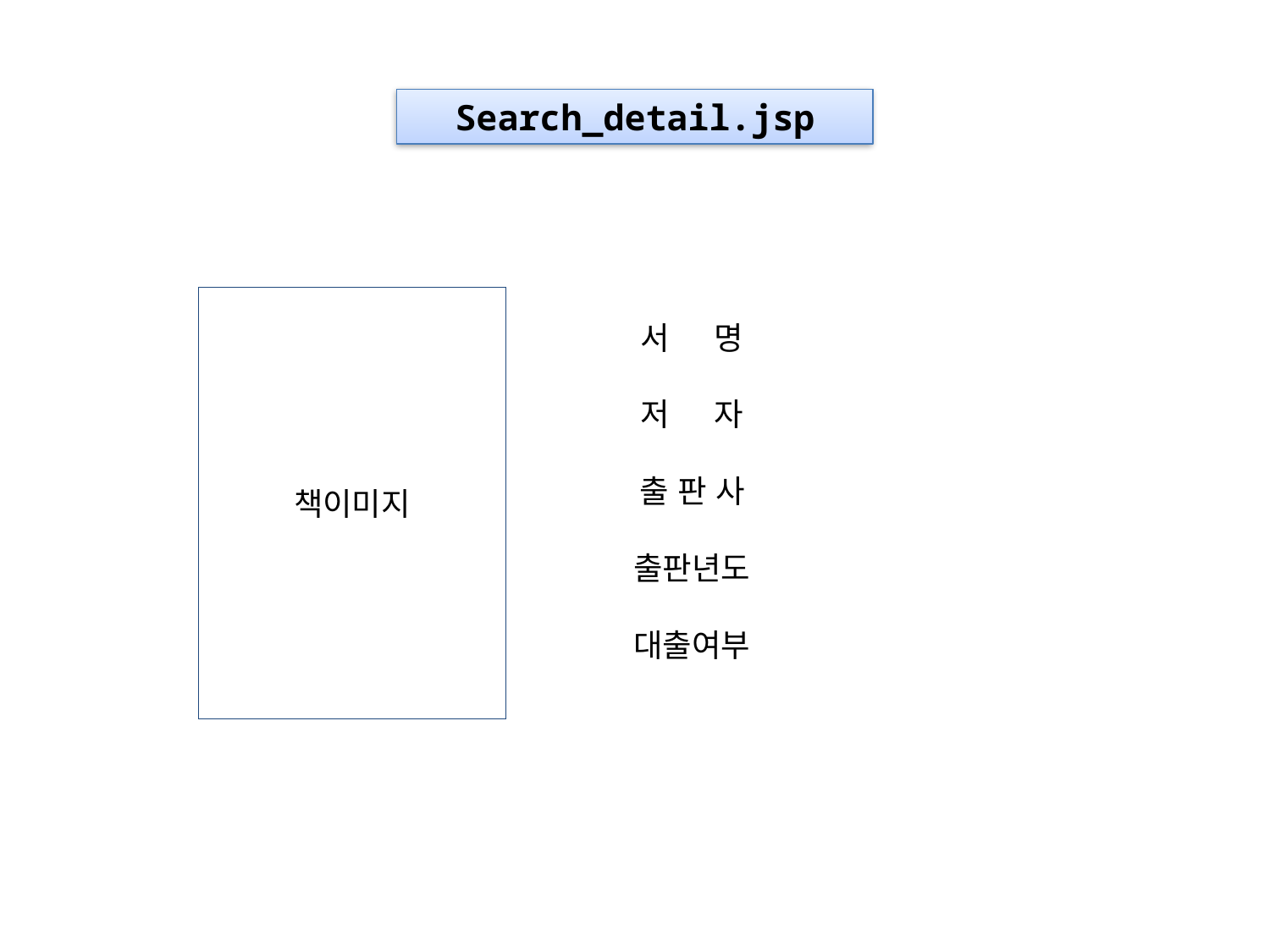

Search_detail.jsp

책이미지

| 서 명 |  |
| --- | --- |
| 저 자 |  |
| 출 판 사 |  |
| 출판년도 |  |
| 대출여부 |  |